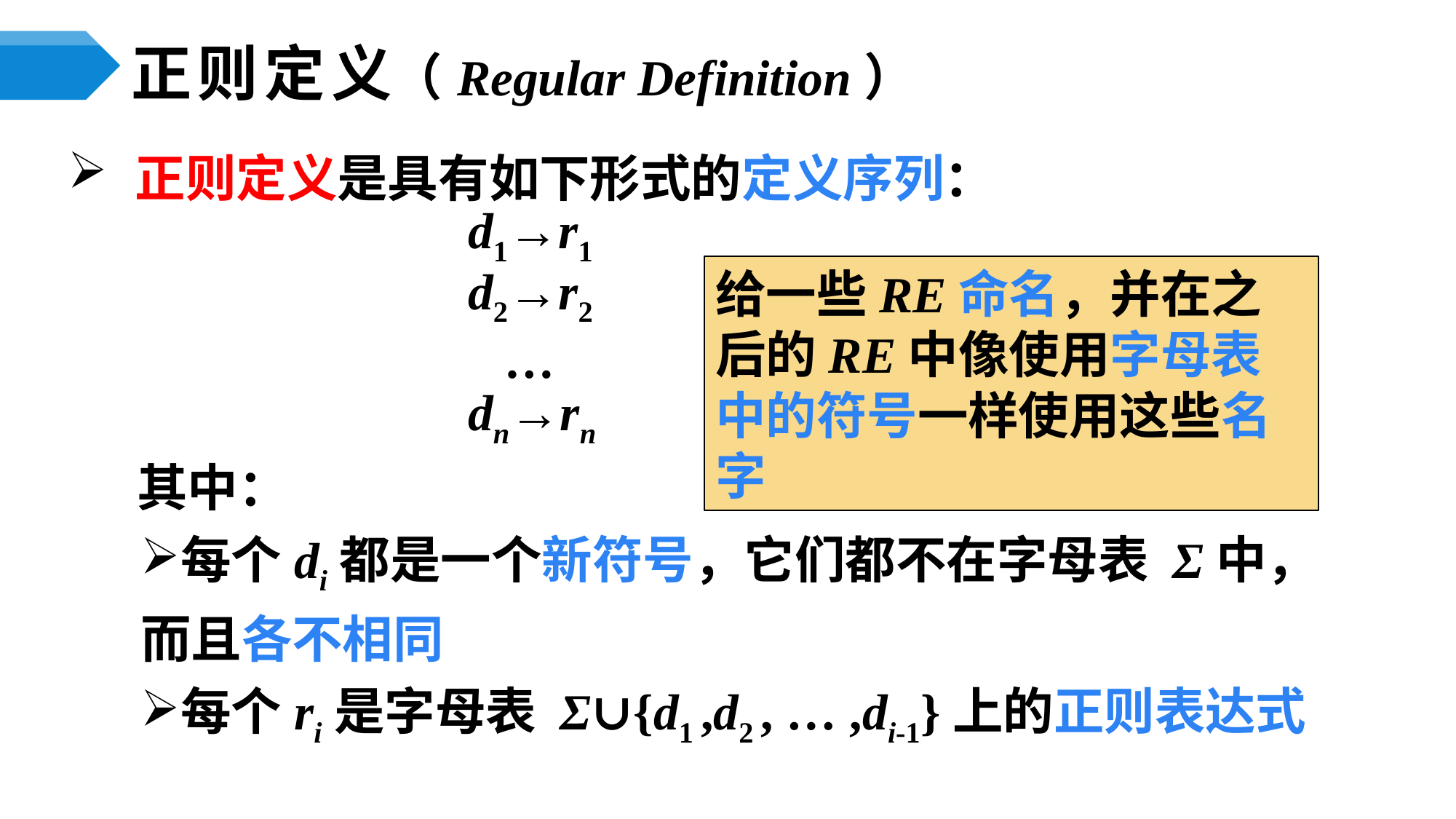

# 正则定义（  Regular Definition）
 正则定义是具有如下形式的定义序列：
			d1→r1
			d2→r2
 			   …
			dn→rn
     其中：
每个di都是一个新符号，它们都不在字母表 Σ中，而且各不相同
每个ri是字母表 Σ∪{d1 ,d2 , … ,di-1}上的正则表达式
给一些RE命名，并在之后的RE中像使用字母表中的符号一样使用这些名字